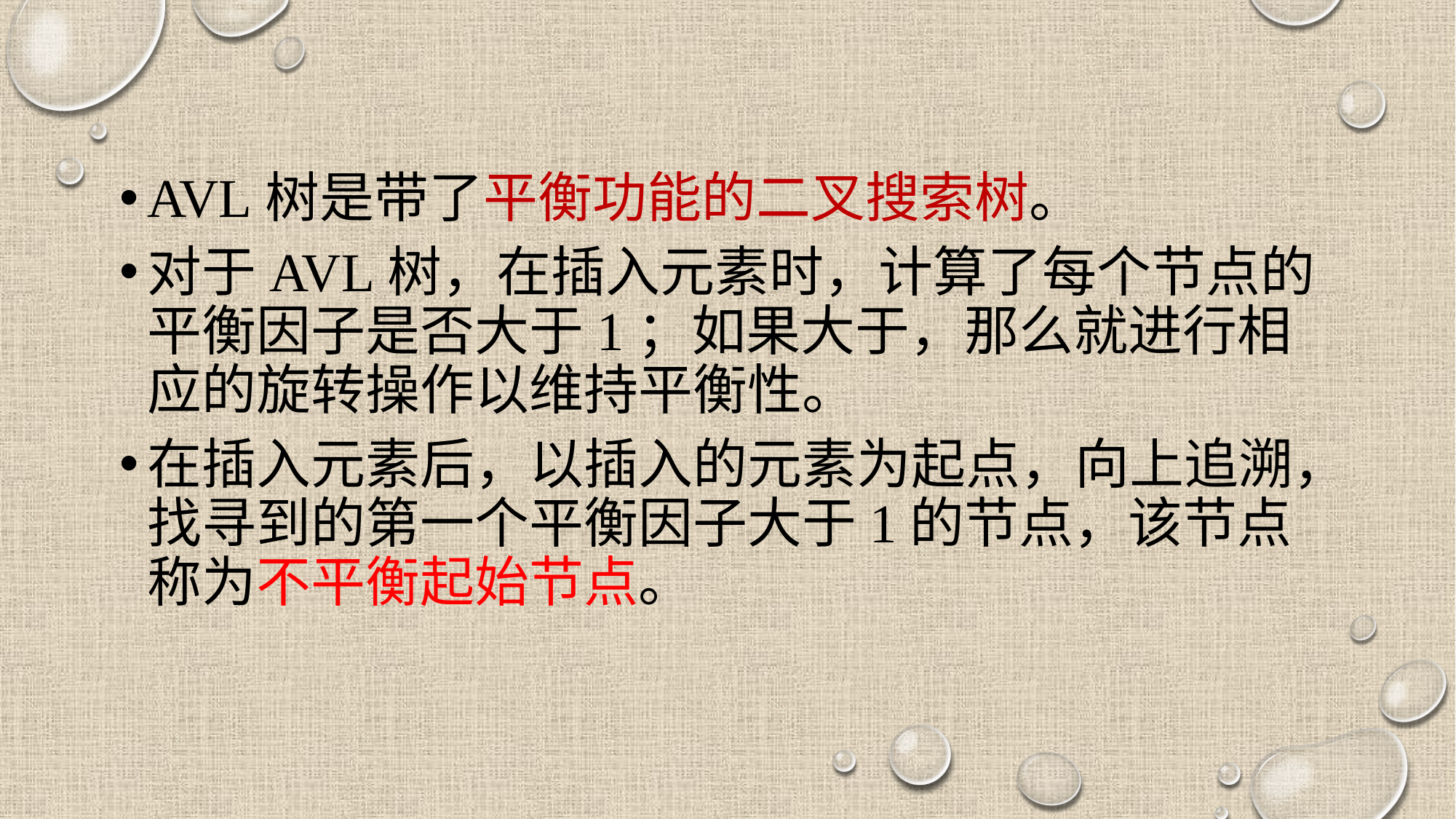

#
AVL树是带了平衡功能的二叉搜索树。
对于AVL树，在插入元素时，计算了每个节点的平衡因子是否大于1；如果大于，那么就进行相应的旋转操作以维持平衡性。
在插入元素后，以插入的元素为起点，向上追溯，找寻到的第一个平衡因子大于1的节点，该节点称为不平衡起始节点。